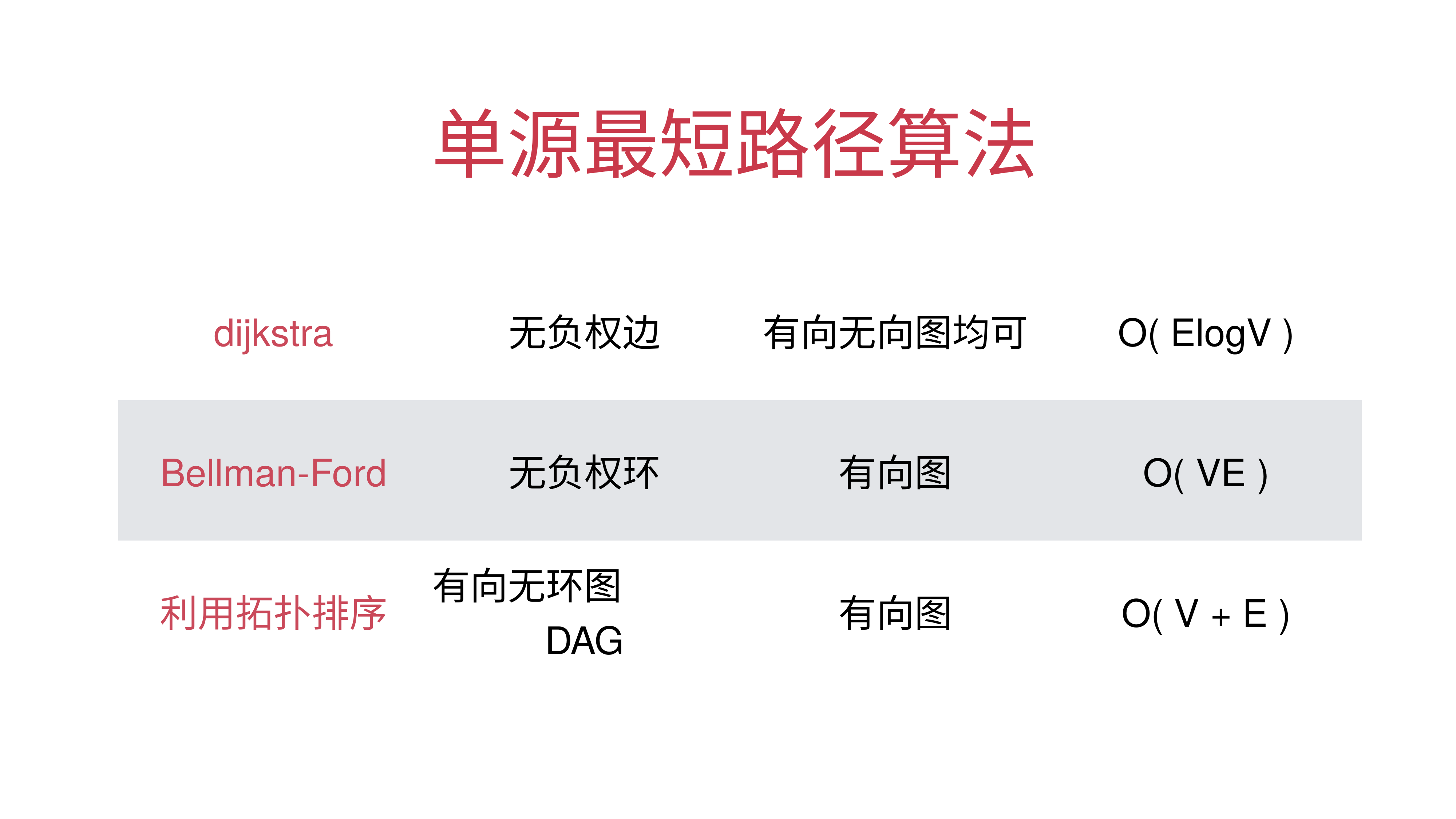

# 单源最短路径算法
| dijkstra | 无负权边 | 有向无向图均可 | O( ElogV ) |
| --- | --- | --- | --- |
| Bellman-Ford | 无负权环 | 有向图 | O( VE ) |
| 利用拓扑排序 | 有向无环图 DAG | 有向图 | O( V + E ) |